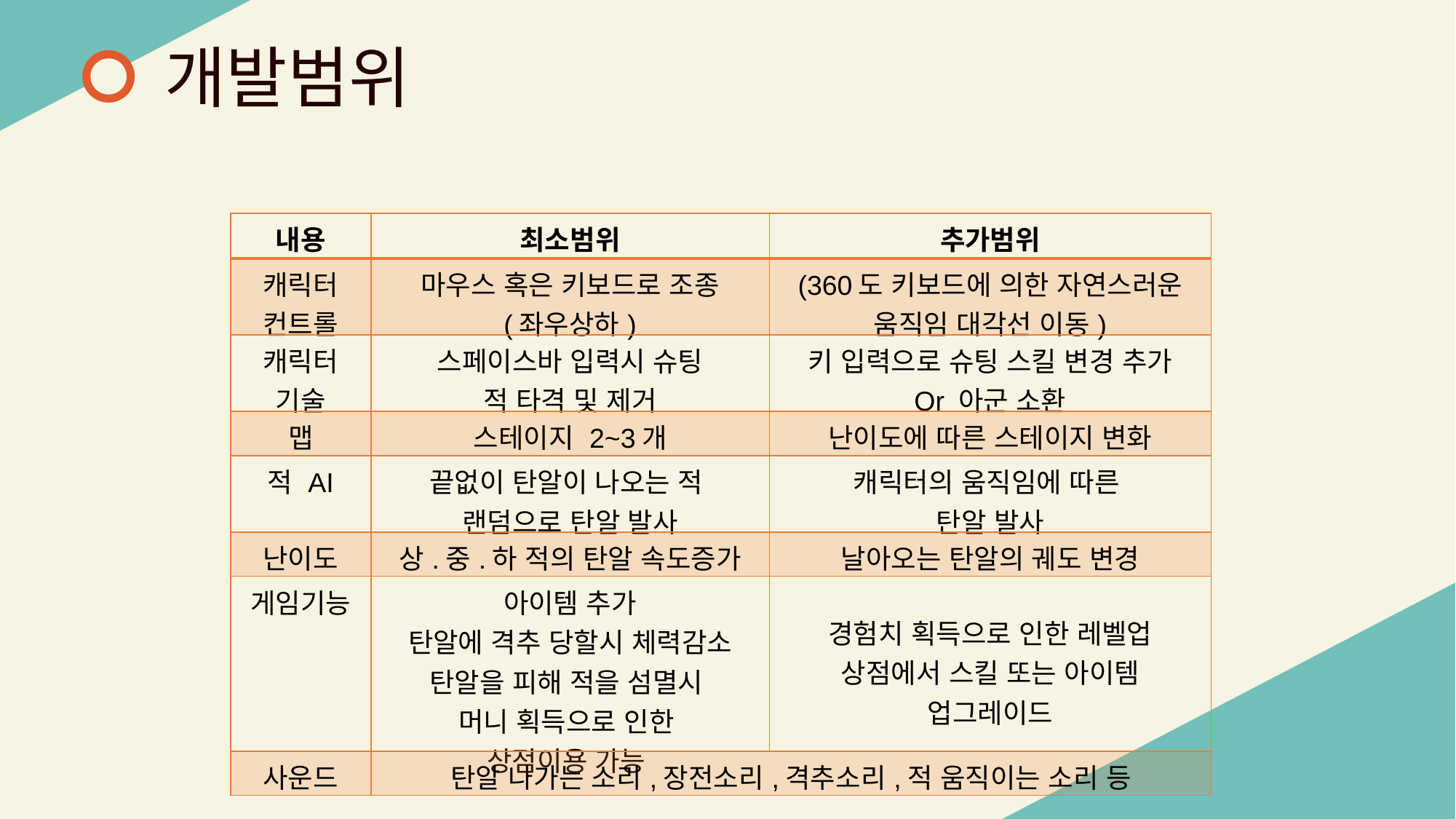

개발범위

| 내용 | 최소범위 | 추가범위 |
| --- | --- | --- |
| 캐릭터 컨트롤 | 마우스 혹은 키보드로 조종 (좌우상하) | (360도 키보드에 의한 자연스러운 움직임 대각선 이동) |
| 캐릭터 기술 | 스페이스바 입력시 슈팅 적 타격 및 제거 | 키 입력으로 슈팅 스킬 변경 추가 Or 아군 소환 |
| 맵 | 스테이지 2~3개 | 난이도에 따른 스테이지 변화 |
| 적 AI | 끝없이 탄알이 나오는 적 랜덤으로 탄알 발사 | 캐릭터의 움직임에 따른 탄알 발사 |
| 난이도 | 상.중.하 적의 탄알 속도증가 | 날아오는 탄알의 궤도 변경 |
| 게임기능 | 아이템 추가 탄알에 격추 당할시 체력감소 탄알을 피해 적을 섬멸시 머니 획득으로 인한 상점이용 가능 | 경험치 획득으로 인한 레벨업 상점에서 스킬 또는 아이템 업그레이드 |
| 사운드 | 탄알 나가는 소리,장전소리,격추소리,적 움직이는 소리 등 |  |